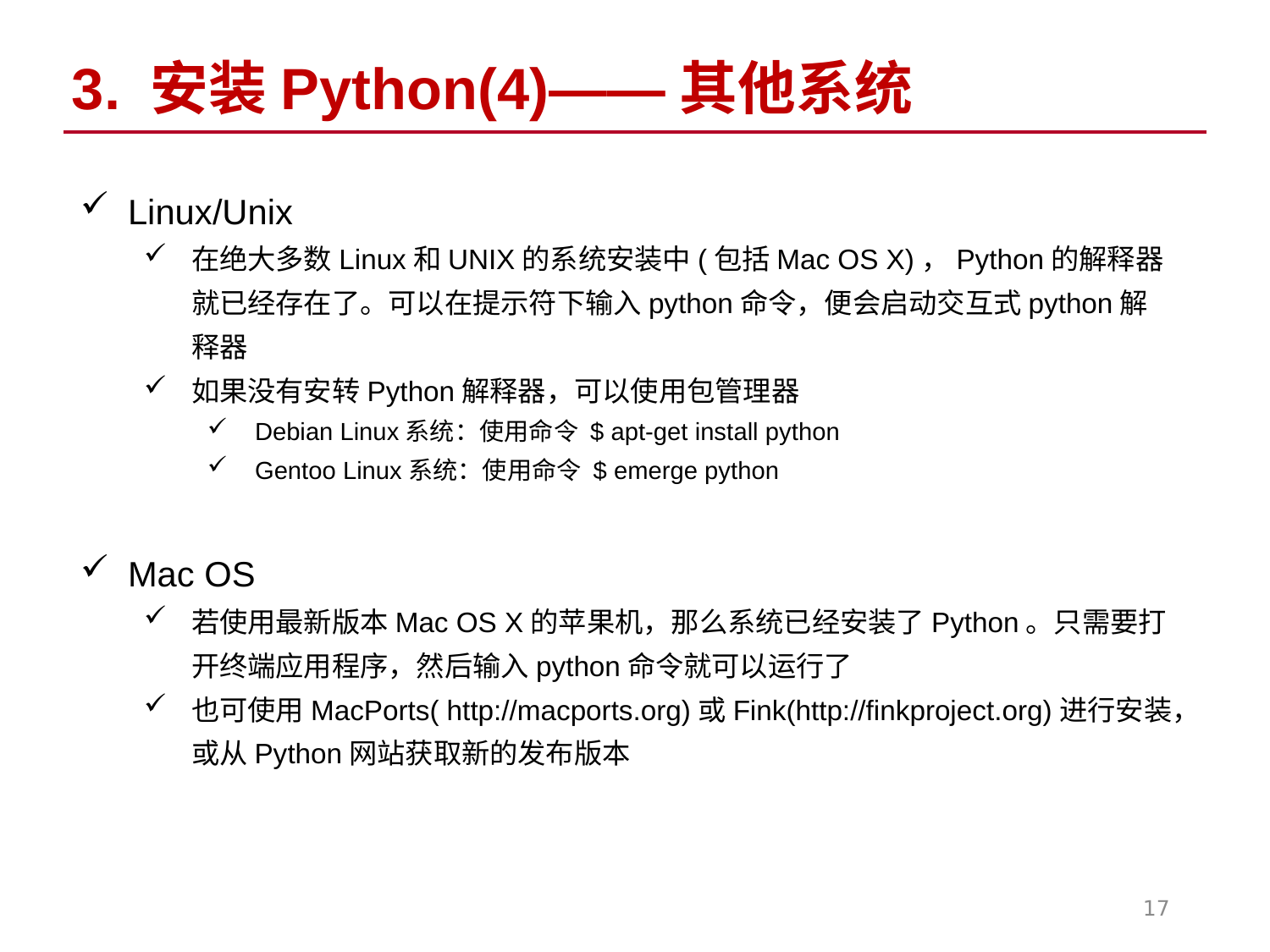

3. 安装Python(4)——其他系统
Linux/Unix
在绝大多数Linux和UNIX的系统安装中(包括Mac OS X)，Python的解释器就已经存在了。可以在提示符下输入python命令，便会启动交互式python解释器
如果没有安转Python解释器，可以使用包管理器
Debian Linux系统：使用命令 $ apt-get install python
Gentoo Linux系统：使用命令 $ emerge python

Mac OS
若使用最新版本Mac OS X的苹果机，那么系统已经安装了Python。只需要打开终端应用程序，然后输入python命令就可以运行了
也可使用MacPorts( http://macports.org)或Fink(http://finkproject.org)进行安装，或从Python网站获取新的发布版本
17